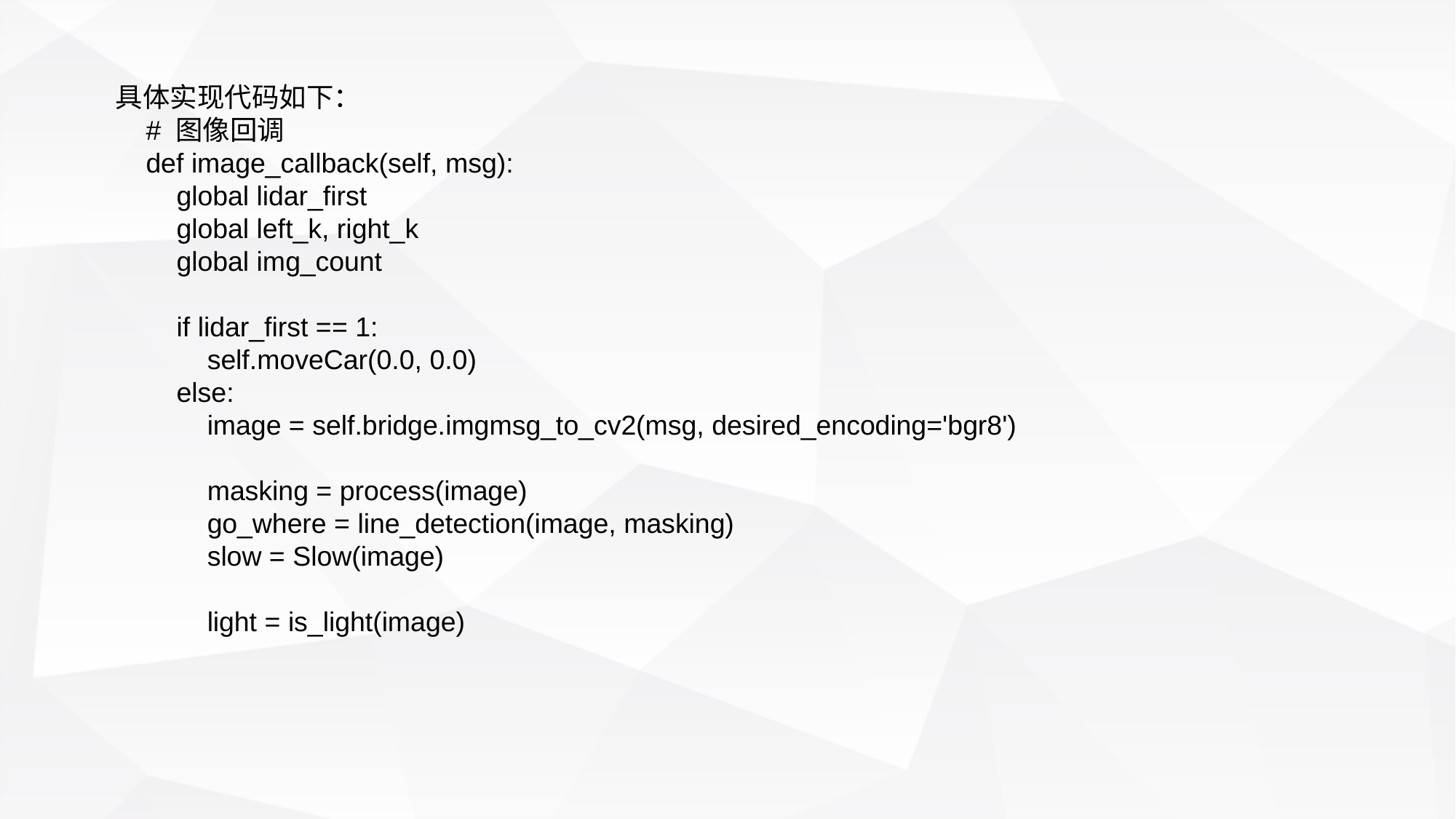

具体实现代码如下：
    # 图像回调
    def image_callback(self, msg):
        global lidar_first
        global left_k, right_k
        global img_count

        if lidar_first == 1:
            self.moveCar(0.0, 0.0)
        else:
            image = self.bridge.imgmsg_to_cv2(msg, desired_encoding='bgr8')

            masking = process(image)
            go_where = line_detection(image, masking)
            slow = Slow(image)

            light = is_light(image)